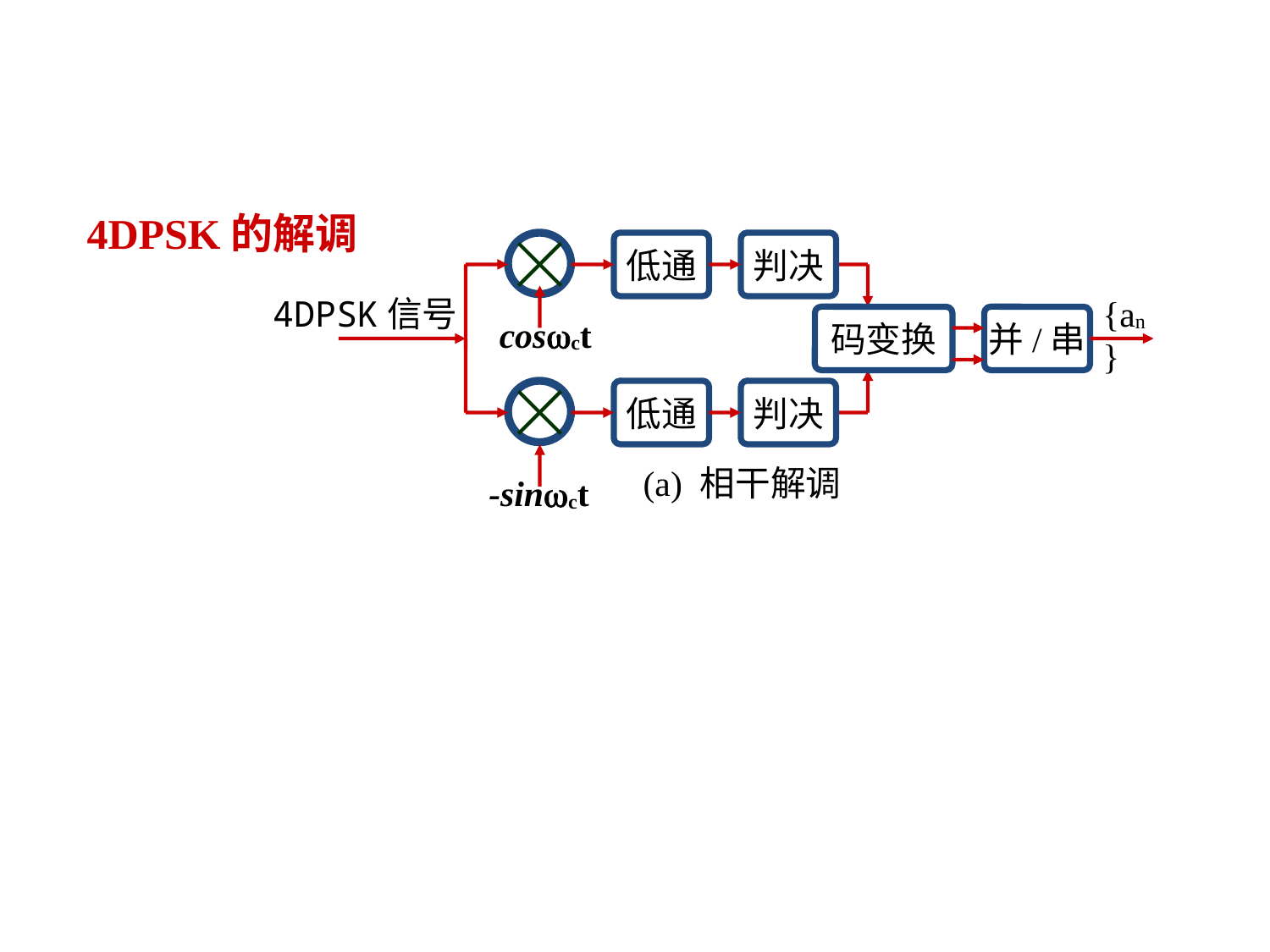

4DPSK的解调

低通
判决

4DPSK信号

{an}
cosωct
码变换
并/串

低通
判决

(a) 相干解调
-sinωct